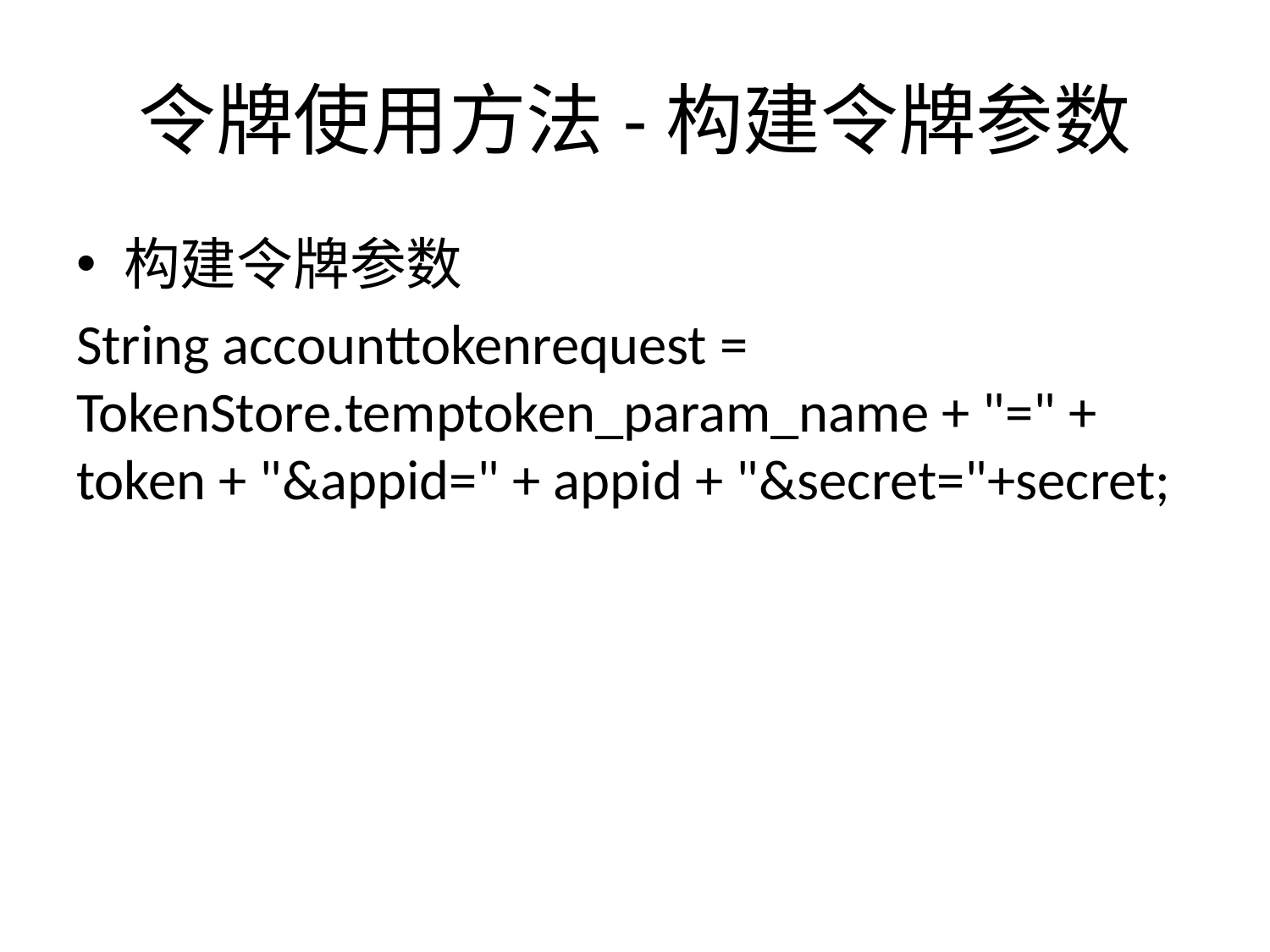

# 令牌使用方法-构建令牌参数
构建令牌参数
String accounttokenrequest = TokenStore.temptoken_param_name + "=" + token + "&appid=" + appid + "&secret="+secret;